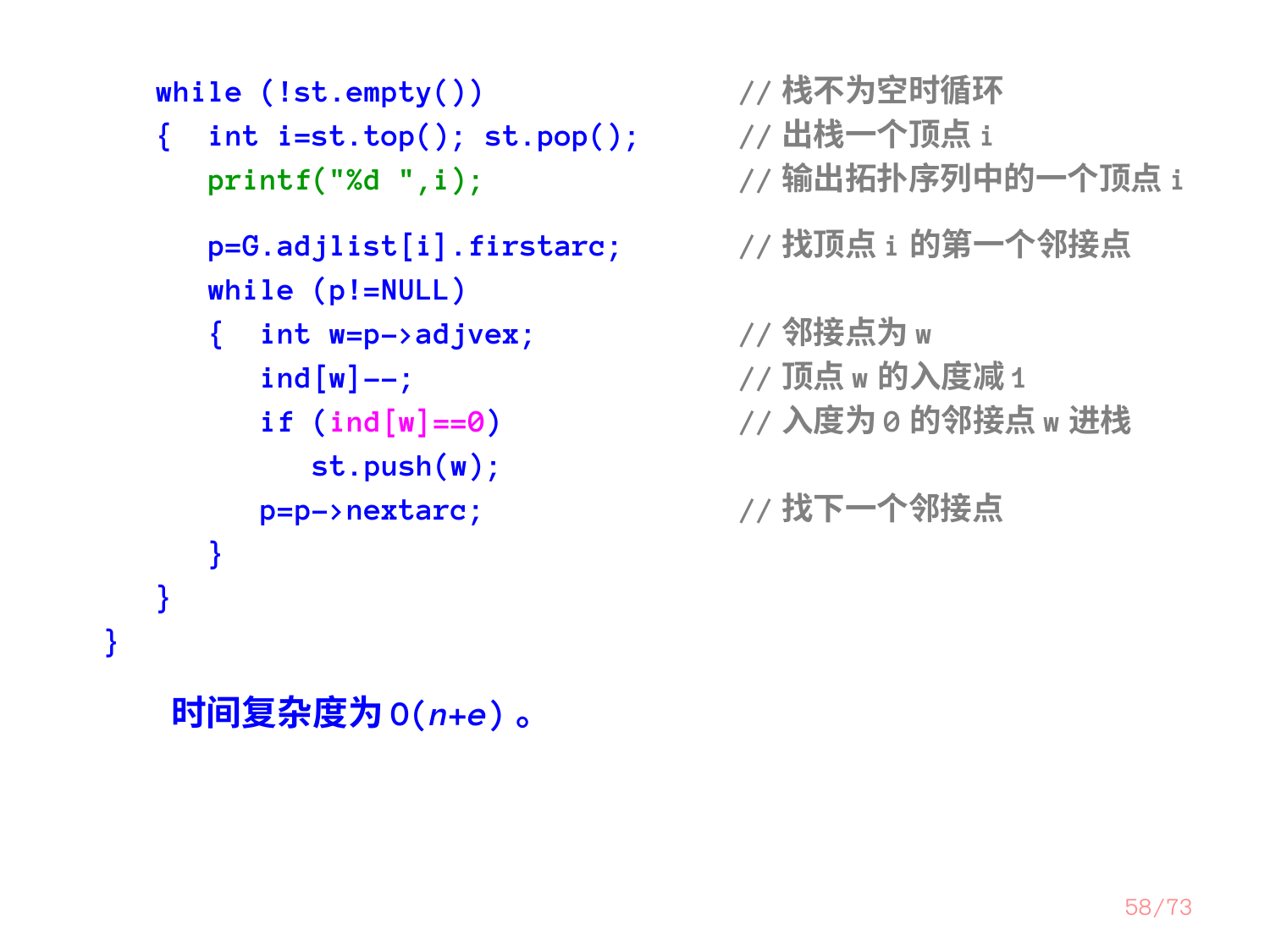

while (!st.empty())		//栈不为空时循环
   {  int i=st.top(); st.pop();	//出栈一个顶点i
      printf("%d ",i);		//输出拓扑序列中的一个顶点i
      p=G.adjlist[i].firstarc;	//找顶点i的第一个邻接点
      while (p!=NULL)
      {  int w=p->adjvex;		//邻接点为w
         ind[w]--;			//顶点w的入度减1
         if (ind[w]==0)		//入度为0的邻接点w进栈
            st.push(w);
         p=p->nextarc;		//找下一个邻接点
      }
   }
}
时间复杂度为O(n+e)。
58/73